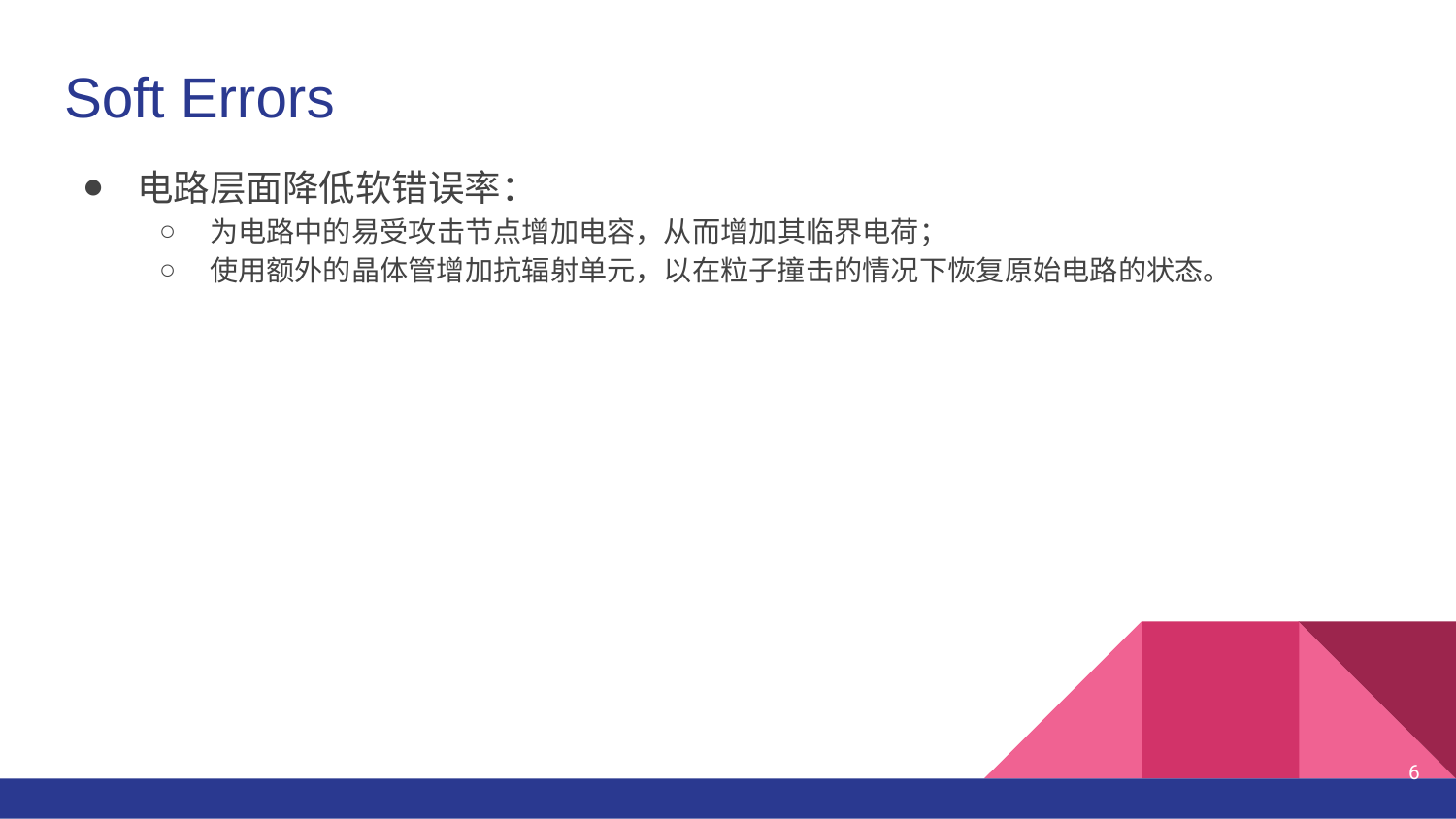

# Soft Errors
电路层面降低软错误率：
为电路中的易受攻击节点增加电容，从而增加其临界电荷；
使用额外的晶体管增加抗辐射单元，以在粒子撞击的情况下恢复原始电路的状态。
6